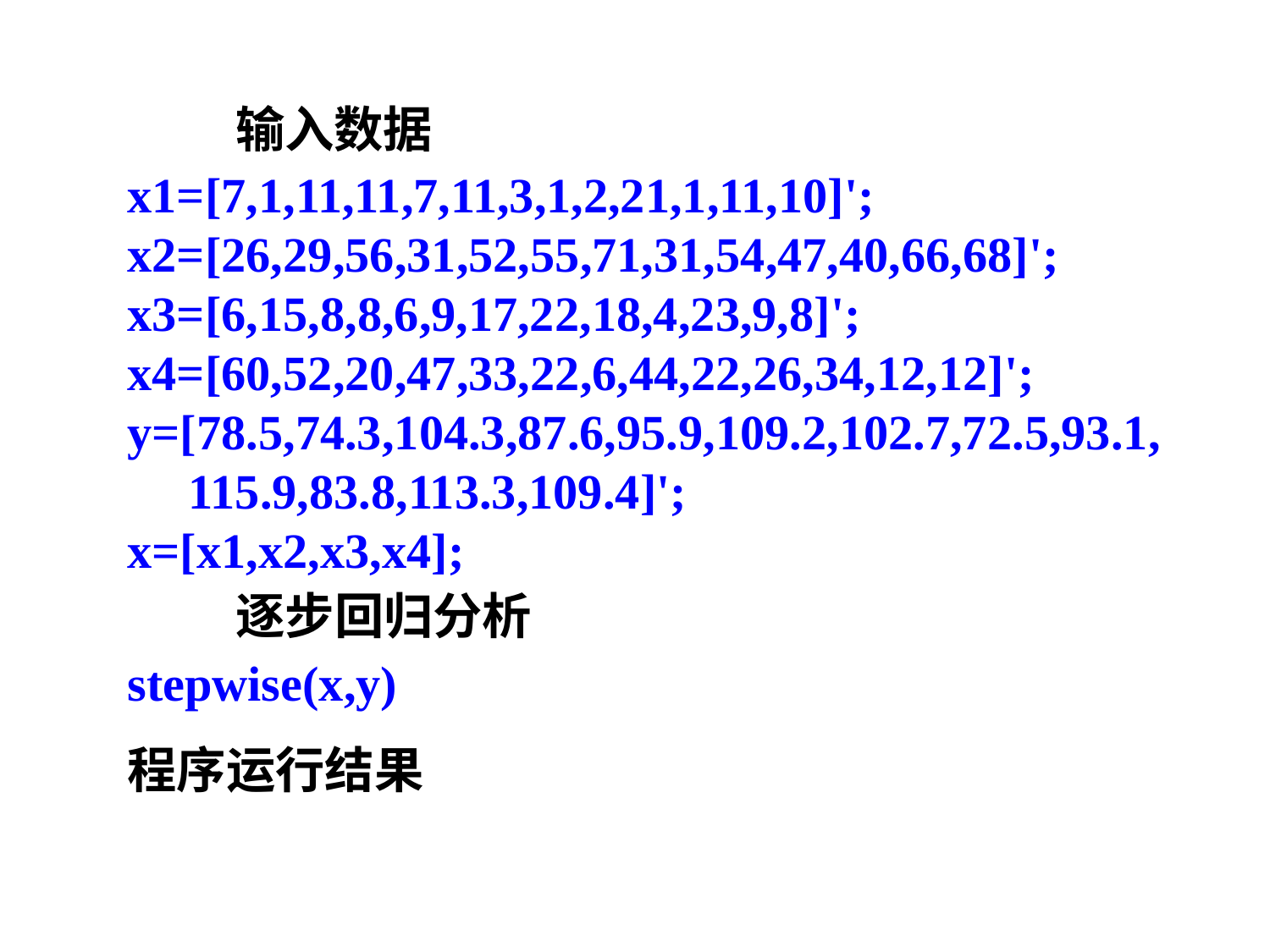

输入数据
x1=[7,1,11,11,7,11,3,1,2,21,1,11,10]';
x2=[26,29,56,31,52,55,71,31,54,47,40,66,68]';
x3=[6,15,8,8,6,9,17,22,18,4,23,9,8]';
x4=[60,52,20,47,33,22,6,44,22,26,34,12,12]';
y=[78.5,74.3,104.3,87.6,95.9,109.2,102.7,72.5,93.1,
     115.9,83.8,113.3,109.4]';
x=[x1,x2,x3,x4];
逐步回归分析
stepwise(x,y)
程序运行结果